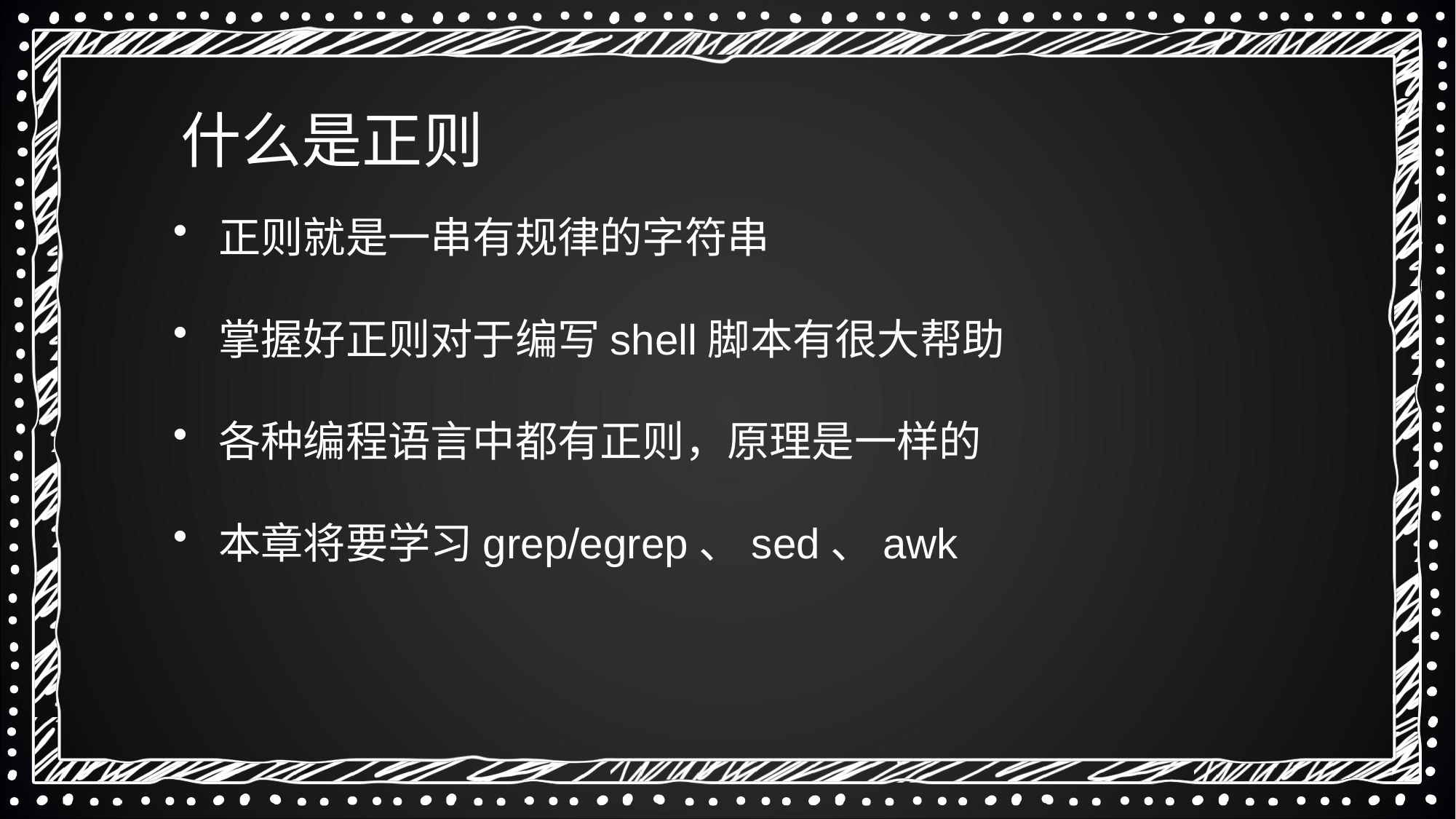

什么是正则
 正则就是一串有规律的字符串

 掌握好正则对于编写shell脚本有很大帮助

 各种编程语言中都有正则，原理是一样的

 本章将要学习grep/egrep、sed、awk